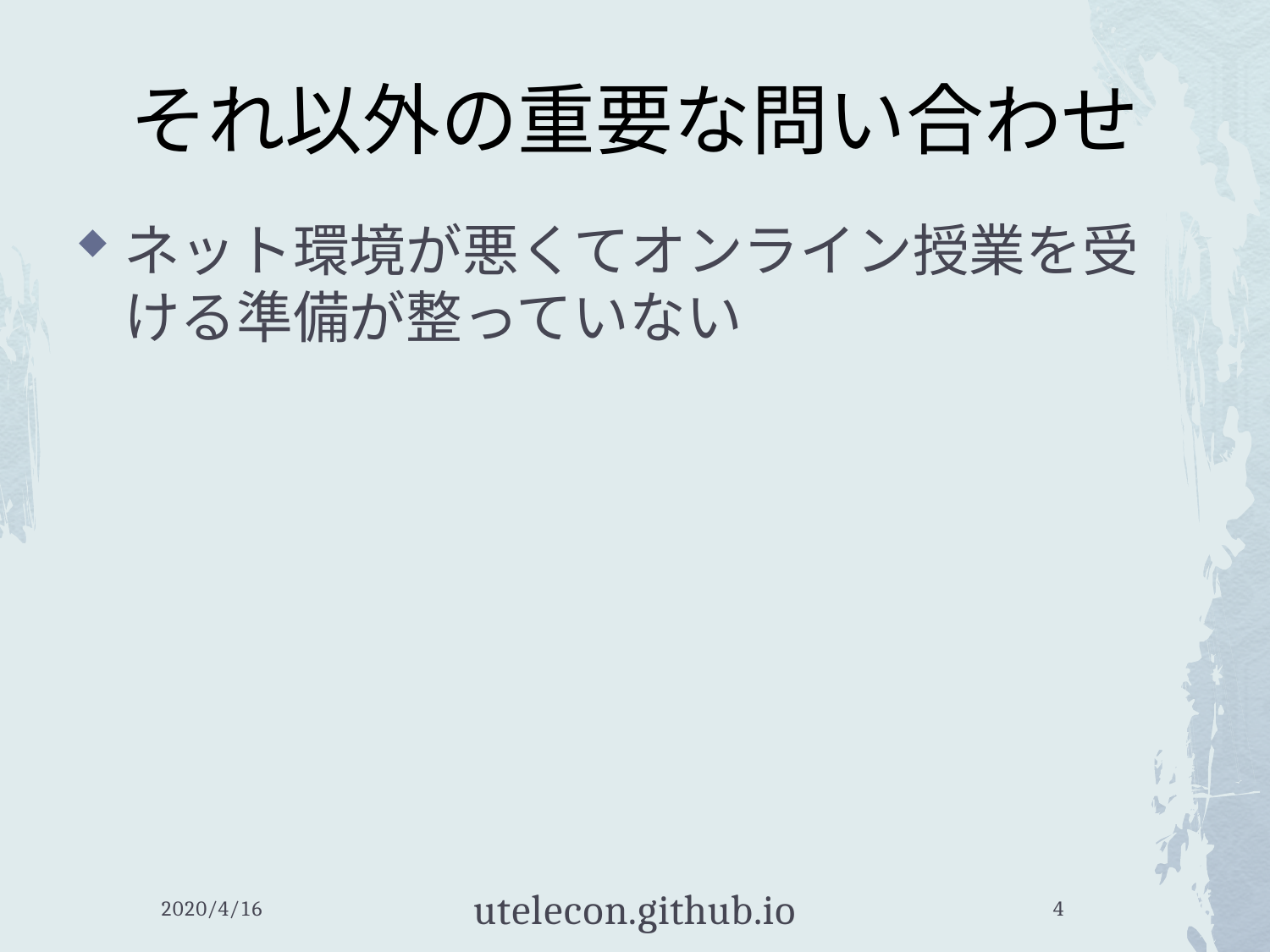

# それ以外の重要な問い合わせ
ネット環境が悪くてオンライン授業を受ける準備が整っていない
2020/4/16
utelecon.github.io
4